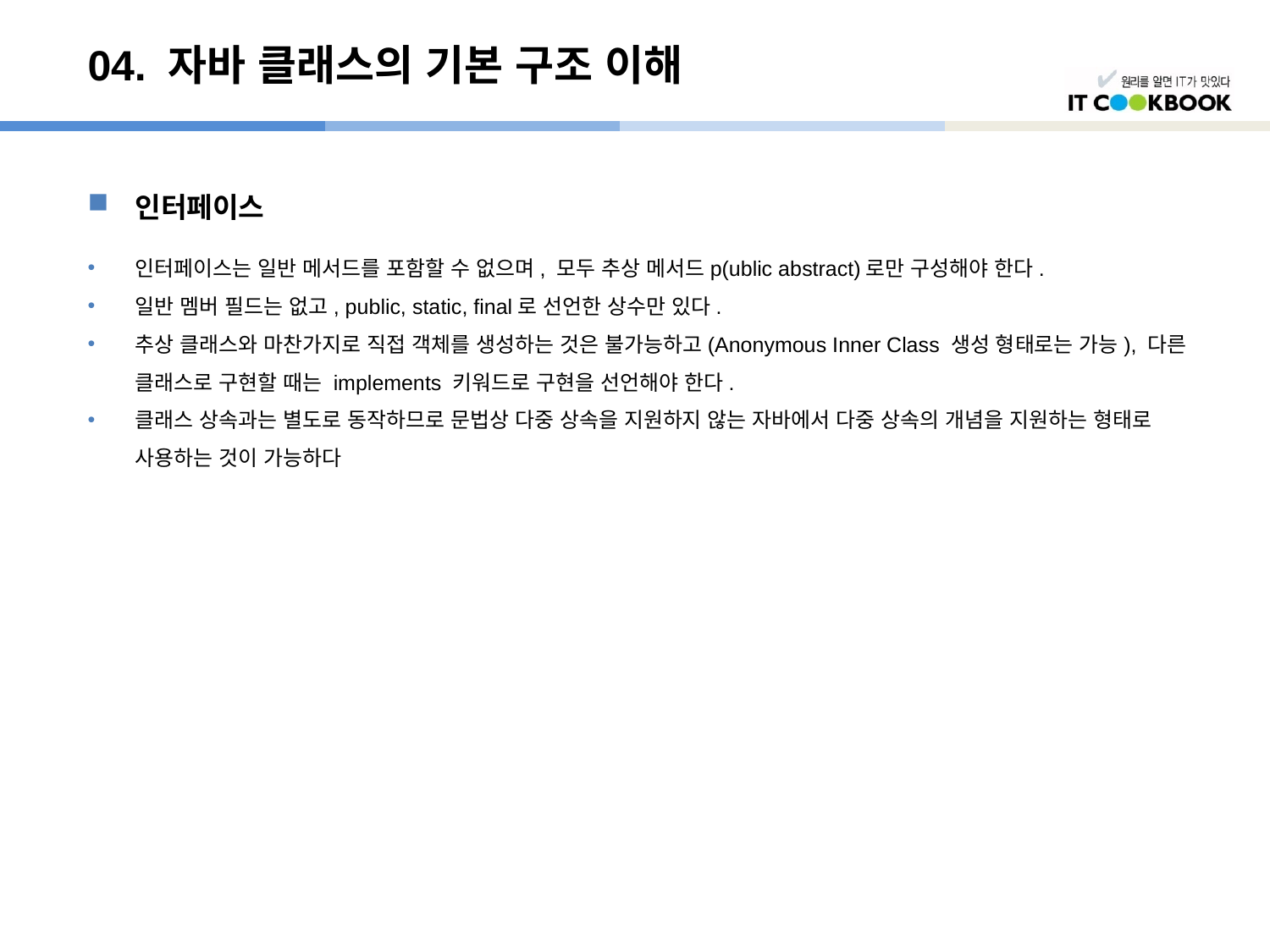

# 04. 자바 클래스의 기본 구조 이해
인터페이스
인터페이스는 일반 메서드를 포함할 수 없으며, 모두 추상 메서드p(ublic abstract)로만 구성해야 한다.
일반 멤버 필드는 없고, public, static, final로 선언한 상수만 있다.
추상 클래스와 마찬가지로 직접 객체를 생성하는 것은 불가능하고(Anonymous Inner Class 생성 형태로는 가능), 다른 클래스로 구현할 때는 implements 키워드로 구현을 선언해야 한다.
클래스 상속과는 별도로 동작하므로 문법상 다중 상속을 지원하지 않는 자바에서 다중 상속의 개념을 지원하는 형태로 사용하는 것이 가능하다